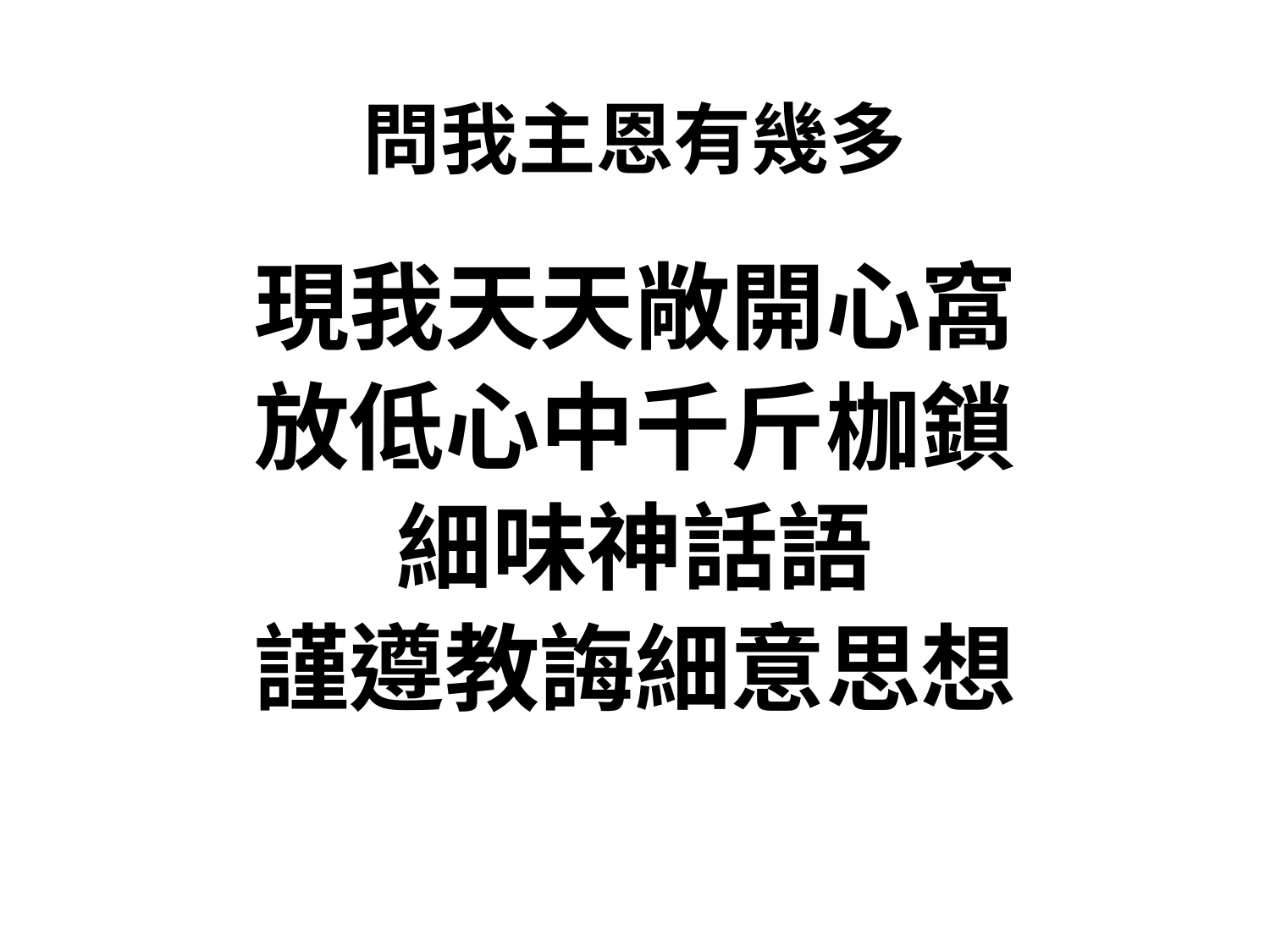

# 問我主恩有幾多
現我天天敞開心窩
放低心中千斤枷鎖
細味神話語
謹遵教誨細意思想